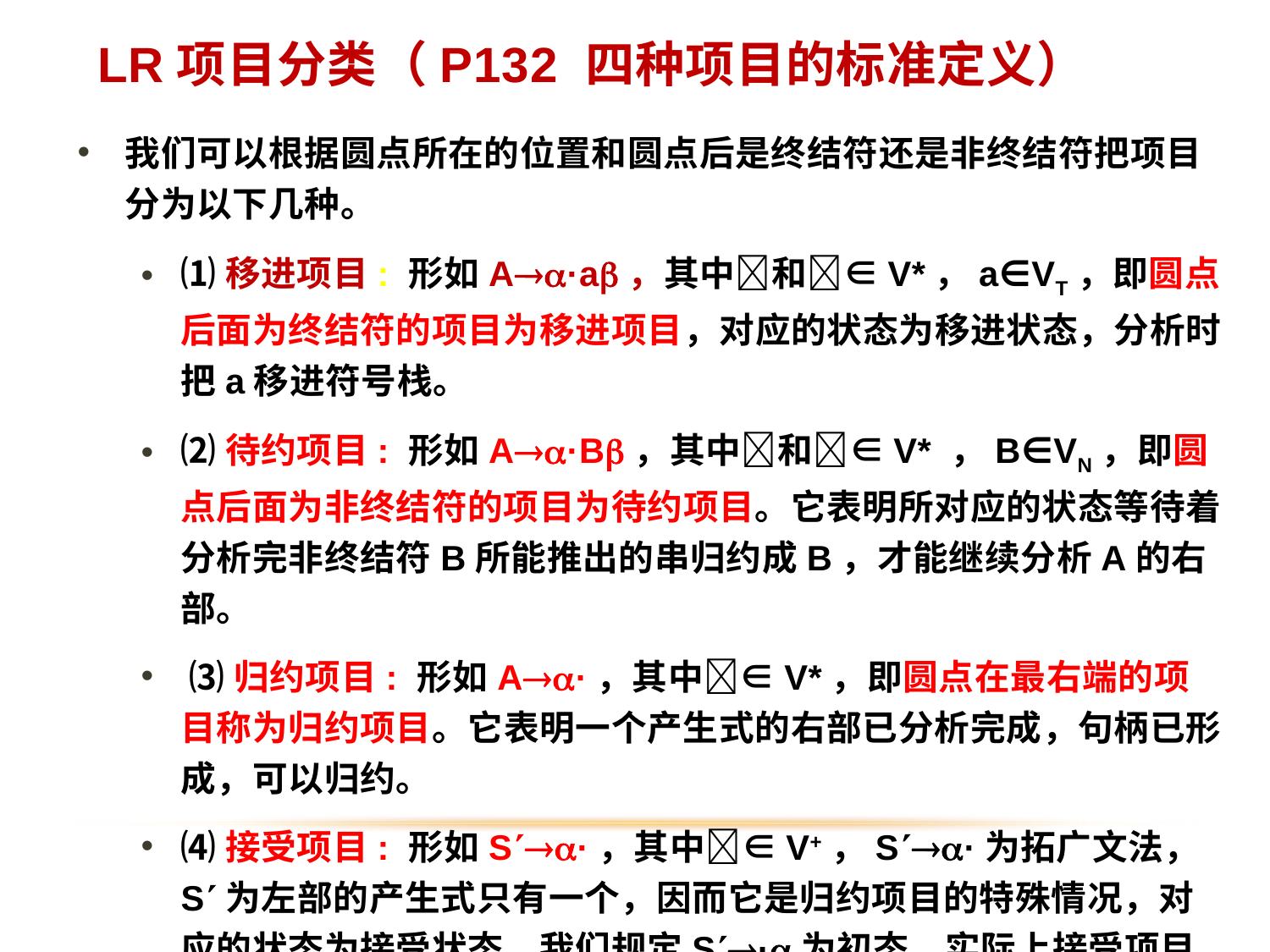

# LR项目分类（p132 四种项目的标准定义）
我们可以根据圆点所在的位置和圆点后是终结符还是非终结符把项目分为以下几种。
⑴移进项目: 形如A→α·aβ，其中α和β∈V*，a∈VT，即圆点后面为终结符的项目为移进项目，对应的状态为移进状态，分析时把a移进符号栈。
⑵待约项目: 形如A→α·Bβ，其中α和β∈V* ，B∈VN，即圆点后面为非终结符的项目为待约项目。它表明所对应的状态等待着分析完非终结符B所能推出的串归约成B，才能继续分析A的右部。
 ⑶归约项目: 形如A→α·，其中α∈V*，即圆点在最右端的项目称为归约项目。它表明一个产生式的右部已分析完成，句柄已形成，可以归约。
⑷接受项目: 形如S′→α·，其中α∈V+，S′→α·为拓广文法，S′为左部的产生式只有一个，因而它是归约项目的特殊情况，对应的状态为接受状态。我们规定S′→·α为初态。实际上接受项目中的α为文法的开始符号。